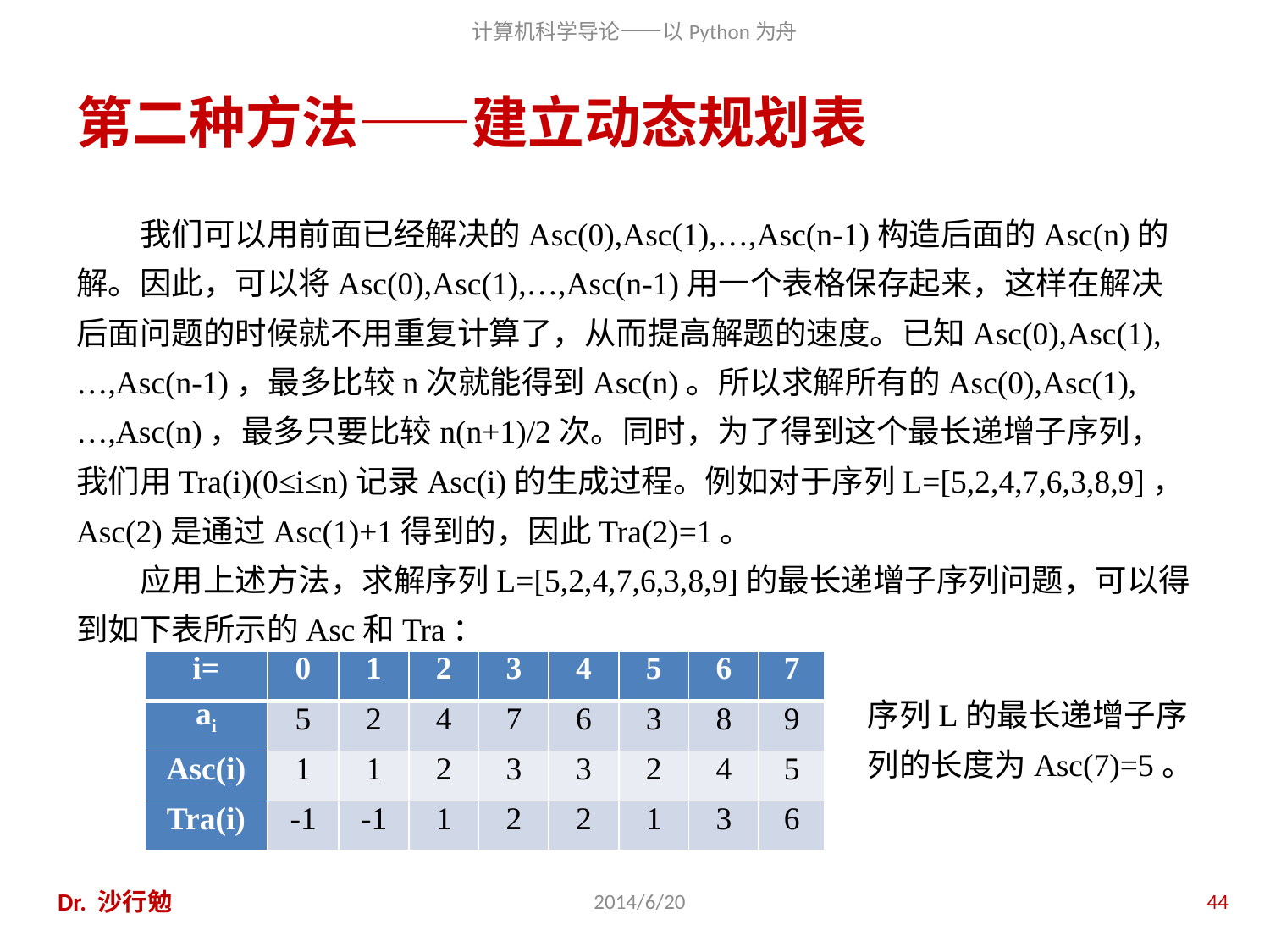

# 第二种方法——建立动态规划表
我们可以用前面已经解决的Asc(0),Asc(1),…,Asc(n-1)构造后面的Asc(n)的解。因此，可以将Asc(0),Asc(1),…,Asc(n-1)用一个表格保存起来，这样在解决后面问题的时候就不用重复计算了，从而提高解题的速度。已知Asc(0),Asc(1),…,Asc(n-1)，最多比较n次就能得到Asc(n)。所以求解所有的Asc(0),Asc(1),…,Asc(n)，最多只要比较n(n+1)/2次。同时，为了得到这个最长递增子序列，我们用Tra(i)(0≤i≤n)记录Asc(i)的生成过程。例如对于序列L=[5,2,4,7,6,3,8,9]，Asc(2)是通过Asc(1)+1得到的，因此Tra(2)=1。
应用上述方法，求解序列L=[5,2,4,7,6,3,8,9]的最长递增子序列问题，可以得到如下表所示的Asc和Tra：
| i= | 0 | 1 | 2 | 3 | 4 | 5 | 6 | 7 |
| --- | --- | --- | --- | --- | --- | --- | --- | --- |
| ai | 5 | 2 | 4 | 7 | 6 | 3 | 8 | 9 |
| Asc(i) | 1 | 1 | 2 | 3 | 3 | 2 | 4 | 5 |
| Tra(i) | -1 | -1 | 1 | 2 | 2 | 1 | 3 | 6 |
序列L的最长递增子序列的长度为Asc(7)=5。
Dr. 沙行勉
2014/6/20
44